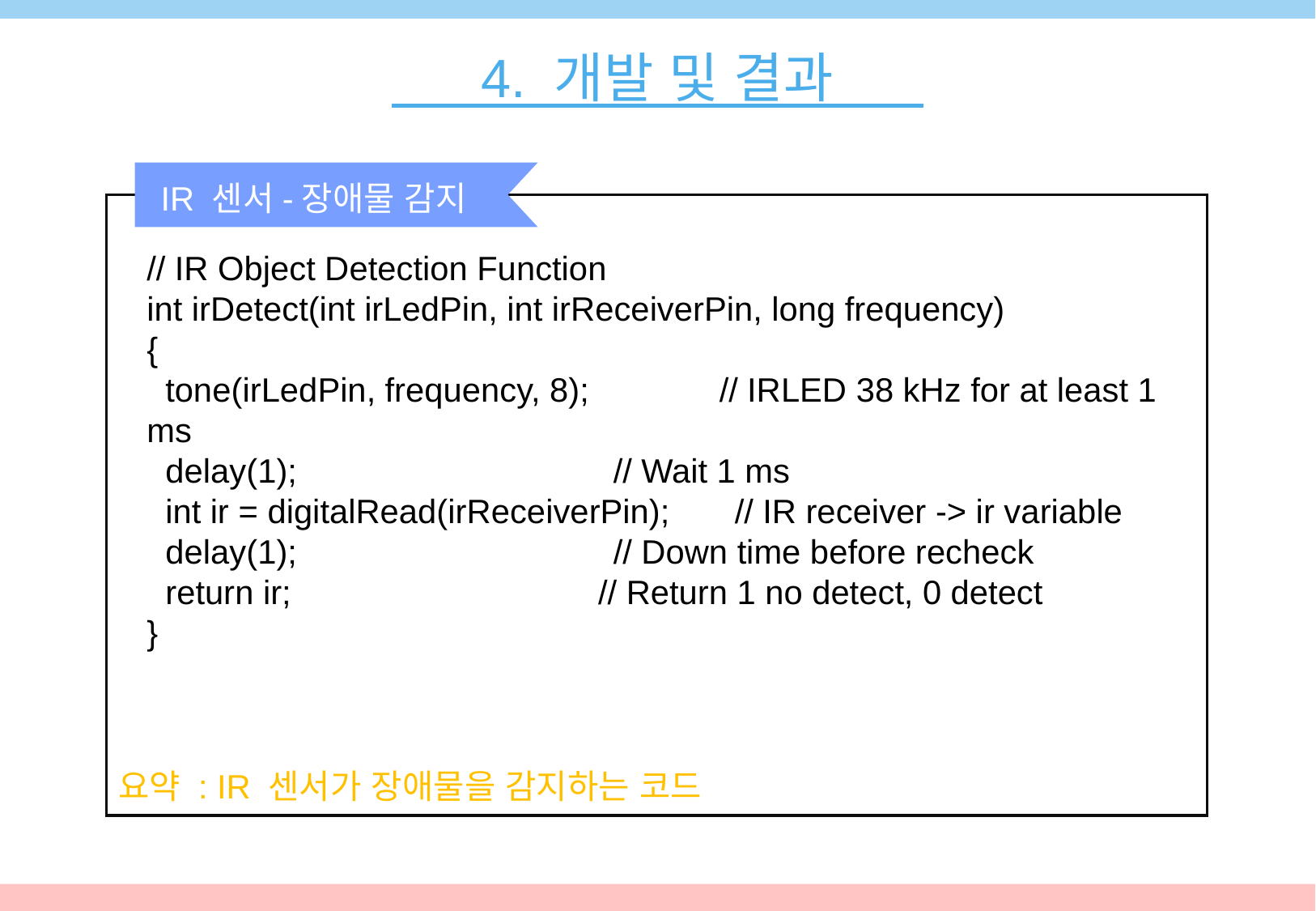

4. 개발 및 결과

IR 센서-장애물 감지

// IR Object Detection Function
int irDetect(int irLedPin, int irReceiverPin, long frequency)
{
  tone(irLedPin, frequency, 8);              // IRLED 38 kHz for at least 1 ms
  delay(1);                                  // Wait 1 ms
  int ir = digitalRead(irReceiverPin);       // IR receiver -> ir variable
  delay(1);                                  // Down time before recheck
  return ir;                                 // Return 1 no detect, 0 detect
}
요약 : IR 센서가 장애물을 감지하는 코드